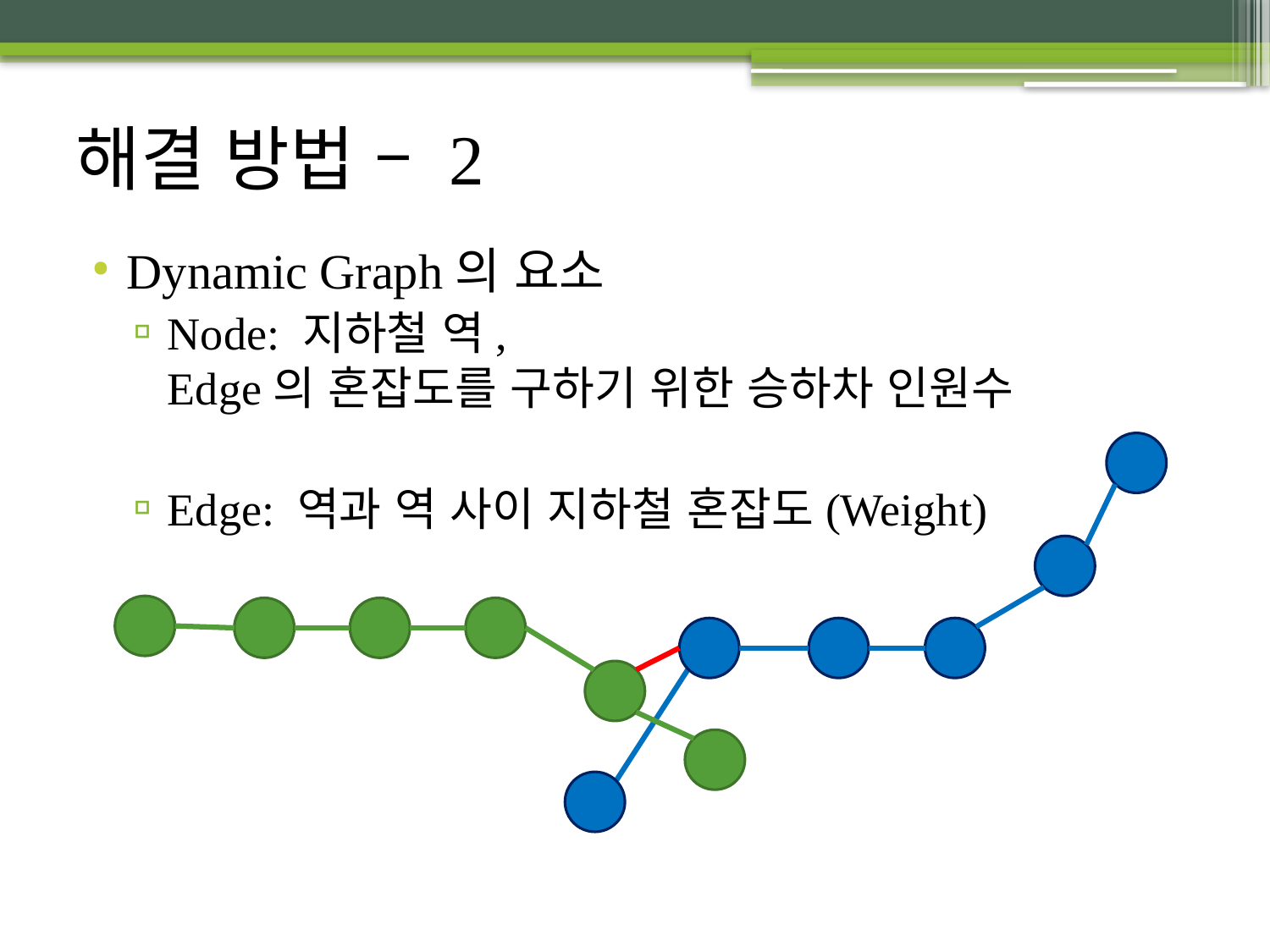

# 해결 방법 – 2
Dynamic Graph의 요소
Node: 지하철 역,
Edge의 혼잡도를 구하기 위한 승하차 인원수

Edge: 역과 역 사이 지하철 혼잡도(Weight)